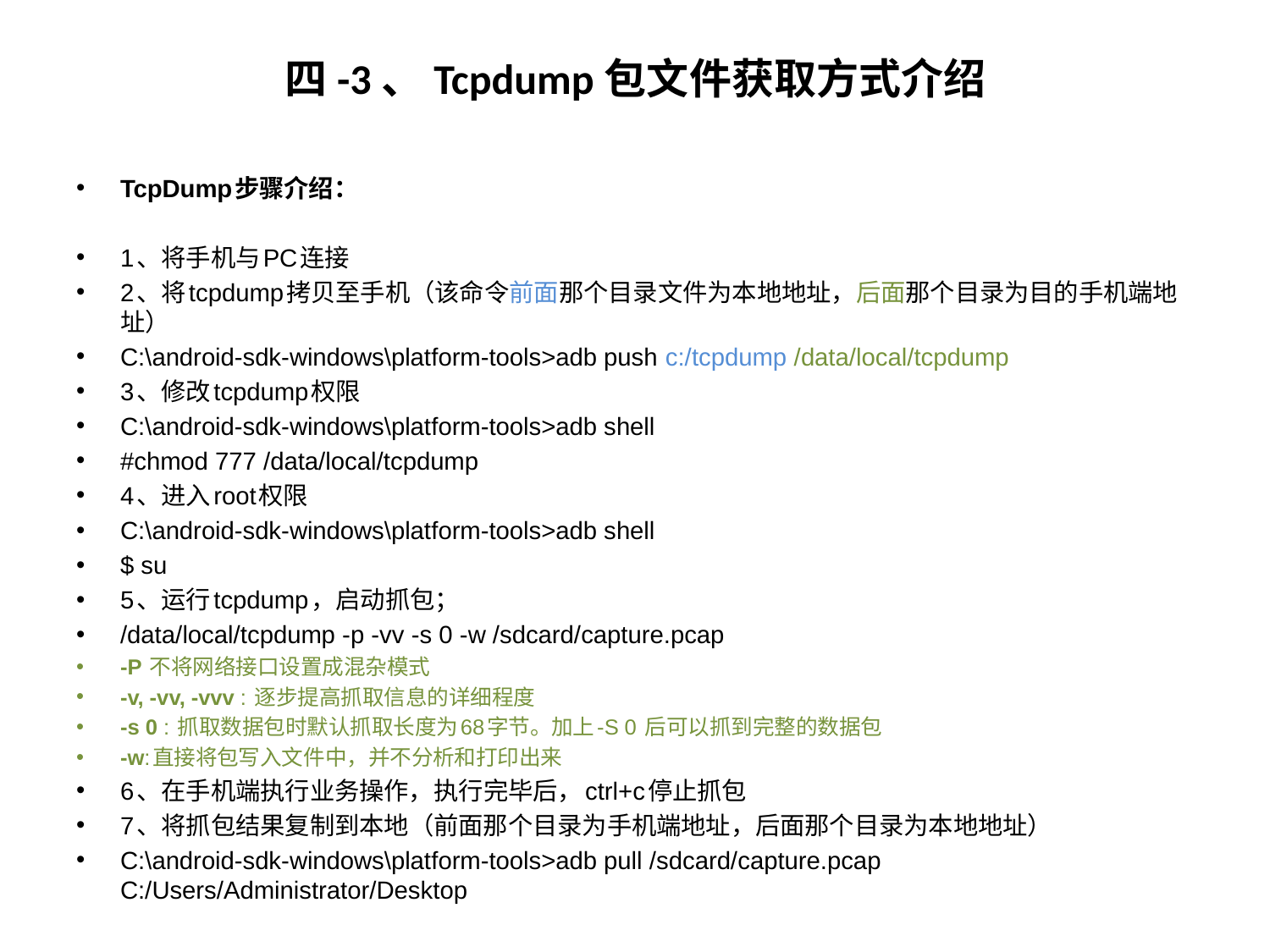

# 四-3、Tcpdump包文件获取方式介绍
TcpDump步骤介绍：

1、将手机与PC连接
2、将tcpdump拷贝至手机（该命令前面那个目录文件为本地地址，后面那个目录为目的手机端地址）
C:\android-sdk-windows\platform-tools>adb push c:/tcpdump /data/local/tcpdump
3、修改tcpdump权限
C:\android-sdk-windows\platform-tools>adb shell
#chmod 777 /data/local/tcpdump
4、进入root权限
C:\android-sdk-windows\platform-tools>adb shell
$ su
5、运行tcpdump，启动抓包；
/data/local/tcpdump -p -vv -s 0 -w /sdcard/capture.pcap
-P 不将网络接口设置成混杂模式
-v, -vv, -vvv : 逐步提高抓取信息的详细程度
-s 0 : 抓取数据包时默认抓取长度为68字节。加上-S 0 后可以抓到完整的数据包
-w:直接将包写入文件中，并不分析和打印出来
6、在手机端执行业务操作，执行完毕后，ctrl+c停止抓包
7、将抓包结果复制到本地（前面那个目录为手机端地址，后面那个目录为本地地址）
C:\android-sdk-windows\platform-tools>adb pull /sdcard/capture.pcap C:/Users/Administrator/Desktop